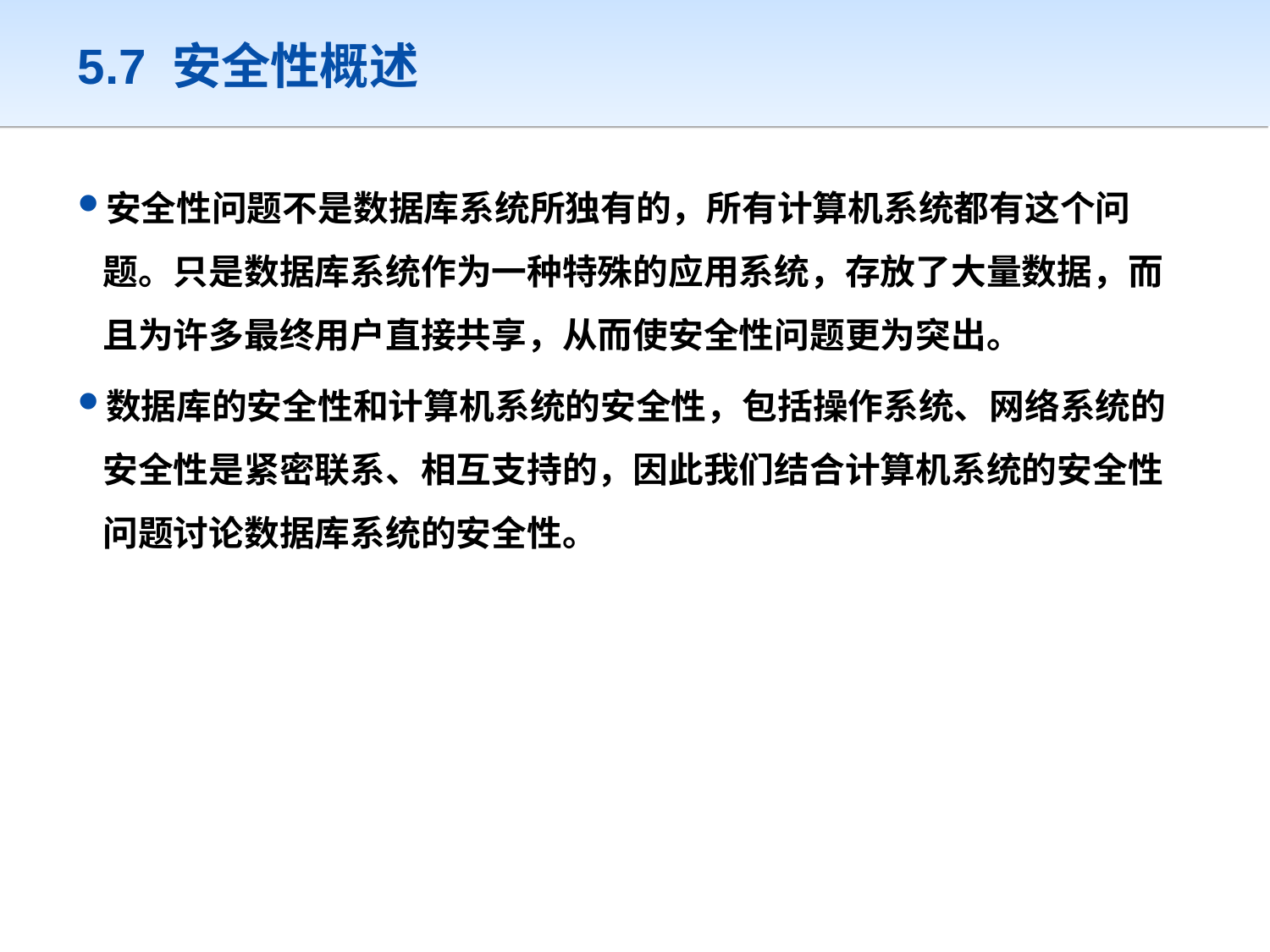

# 5.7 安全性概述
安全性问题不是数据库系统所独有的，所有计算机系统都有这个问题。只是数据库系统作为一种特殊的应用系统，存放了大量数据，而且为许多最终用户直接共享，从而使安全性问题更为突出。
数据库的安全性和计算机系统的安全性，包括操作系统、网络系统的安全性是紧密联系、相互支持的，因此我们结合计算机系统的安全性问题讨论数据库系统的安全性。